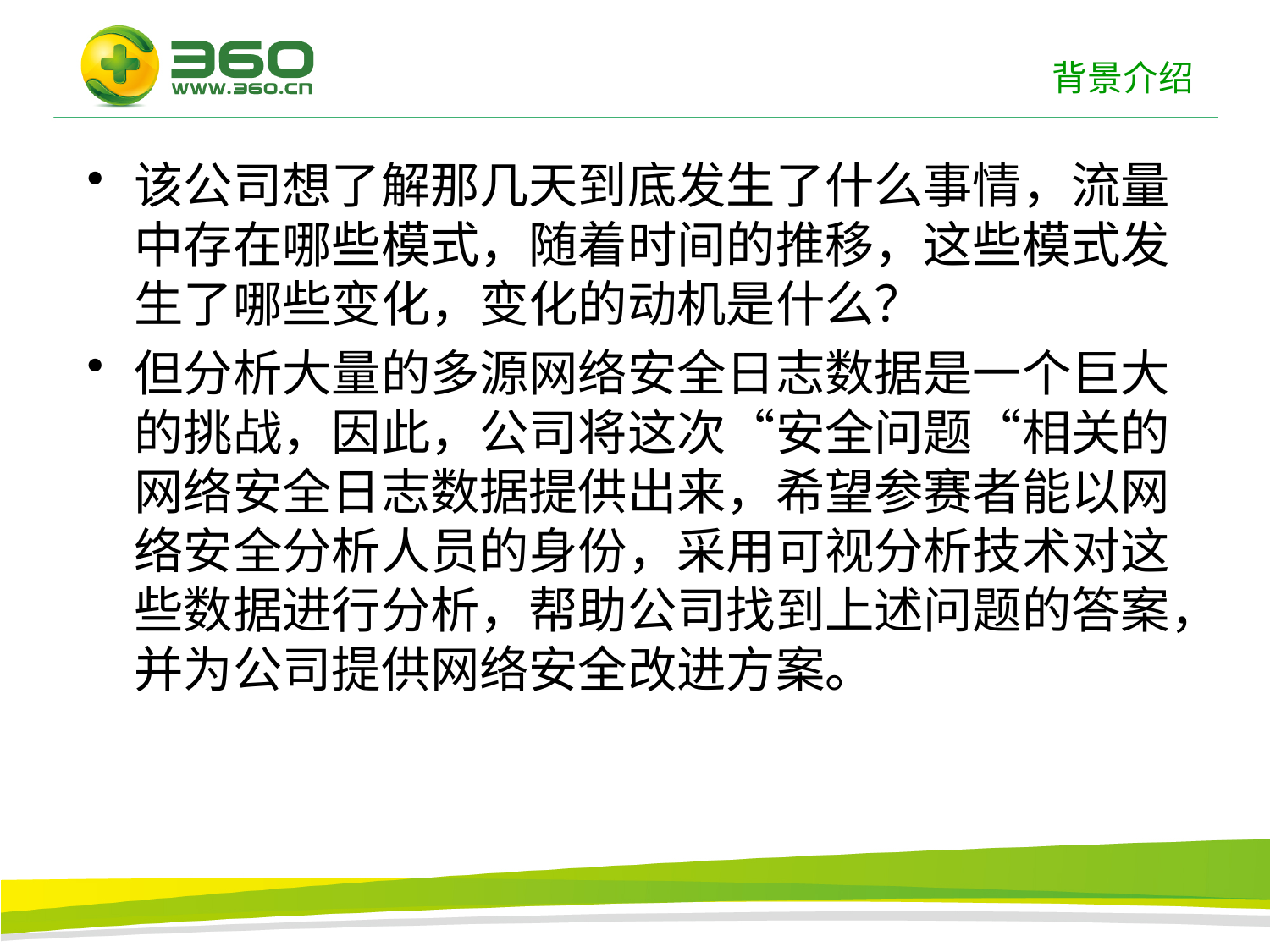

# 背景介绍
该公司想了解那几天到底发生了什么事情，流量中存在哪些模式，随着时间的推移，这些模式发生了哪些变化，变化的动机是什么？
但分析大量的多源网络安全日志数据是一个巨大的挑战，因此，公司将这次“安全问题“相关的网络安全日志数据提供出来，希望参赛者能以网络安全分析人员的身份，采用可视分析技术对这些数据进行分析，帮助公司找到上述问题的答案，并为公司提供网络安全改进方案。